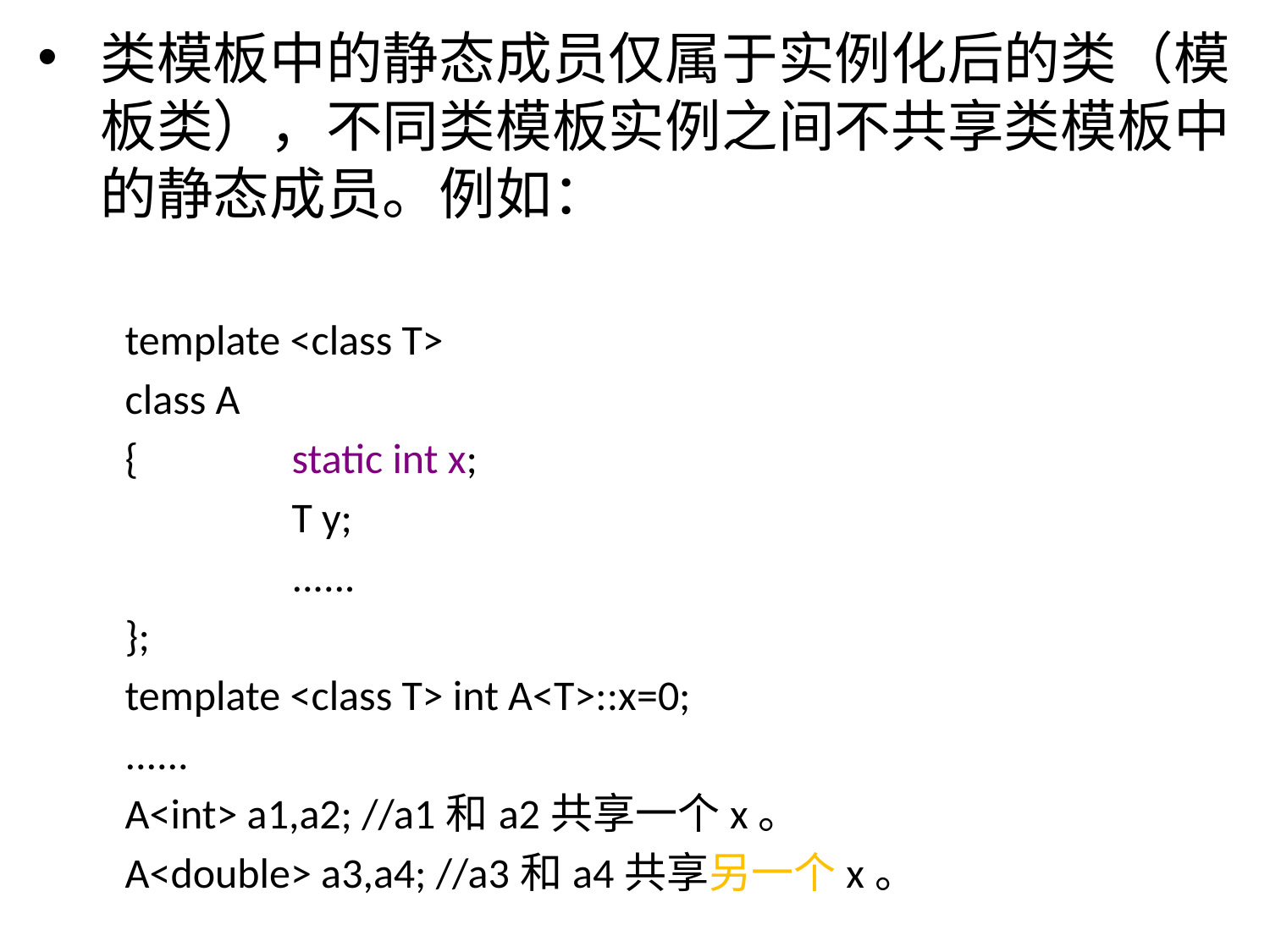

类模板中的静态成员仅属于实例化后的类（模板类），不同类模板实例之间不共享类模板中的静态成员。例如：

template <class T>
class A
{		static int x;
		T y;
		......
};
template <class T> int A<T>::x=0;
......
A<int> a1,a2; //a1和a2共享一个x。
A<double> a3,a4; //a3和a4共享另一个x。